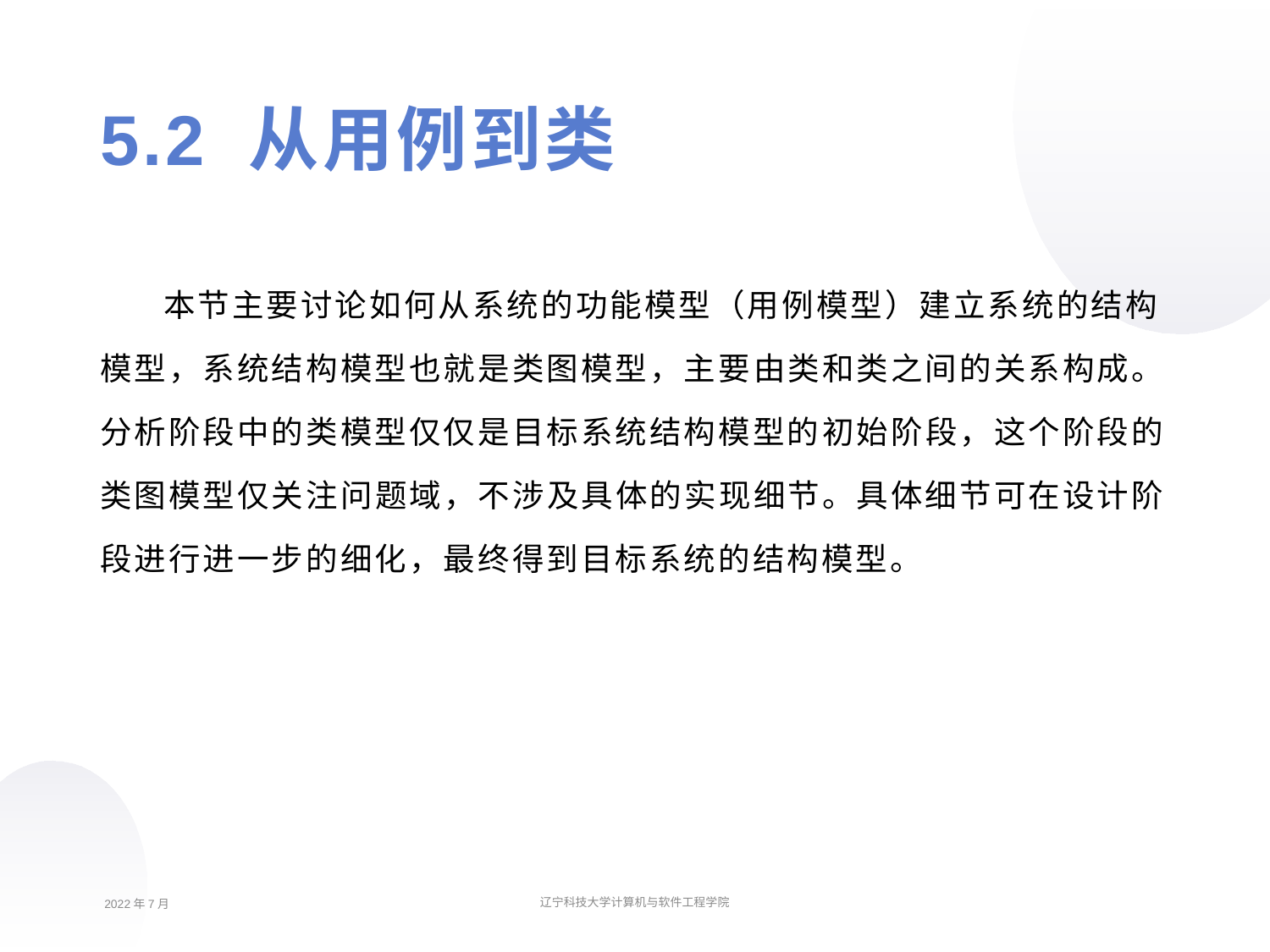

5.2 从用例到类
本节主要讨论如何从系统的功能模型（用例模型）建立系统的结构模型，系统结构模型也就是类图模型，主要由类和类之间的关系构成。分析阶段中的类模型仅仅是目标系统结构模型的初始阶段，这个阶段的类图模型仅关注问题域，不涉及具体的实现细节。具体细节可在设计阶段进行进一步的细化，最终得到目标系统的结构模型。

2022年7月
辽宁科技大学计算机与软件工程学院
56